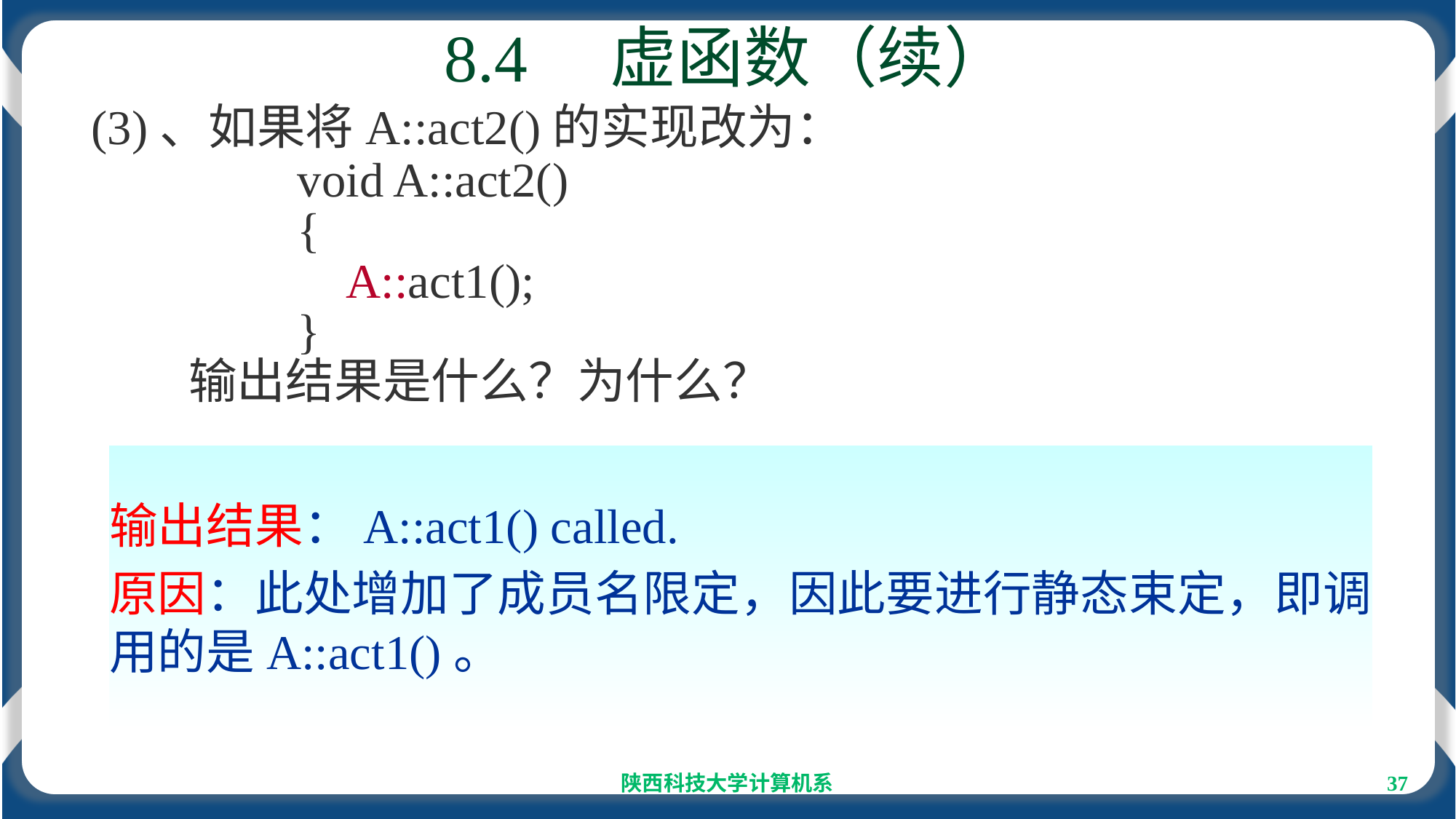

# 8.4　虚函数（续）
(3)、如果将A::act2()的实现改为：
　　　　void A::act2()
　　　　{
　　　　　A::act1();
　　　　}
　　输出结果是什么？为什么？
输出结果：A::act1() called.
原因：此处增加了成员名限定，因此要进行静态束定，即调用的是A::act1()。
陕西科技大学计算机系
37